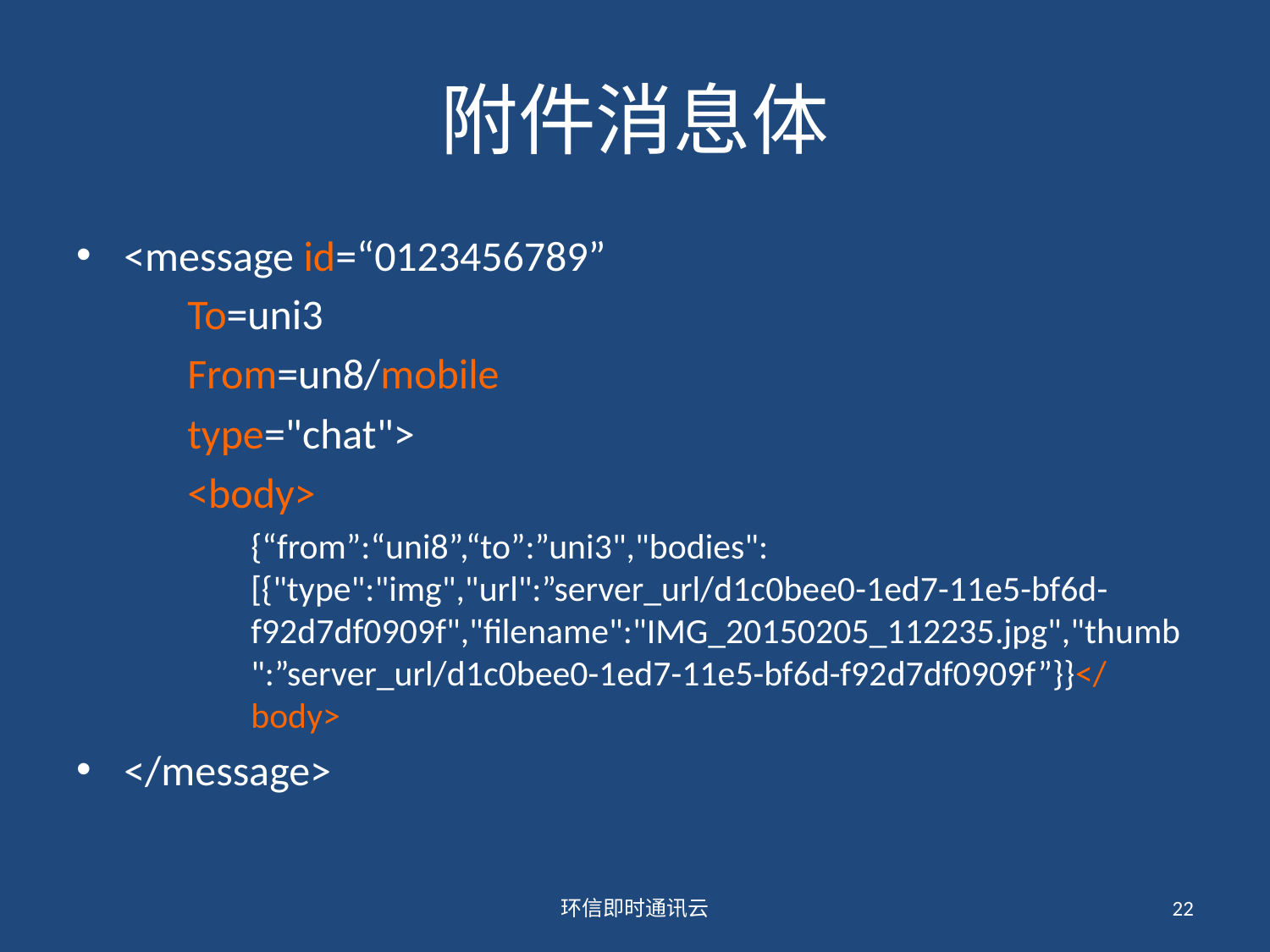

# 附件消息体
<message id=“0123456789”
To=uni3
From=un8/mobile
type="chat">
<body>
{“from”:“uni8”,“to”:”uni3","bodies":[{"type":"img","url":”server_url/d1c0bee0-1ed7-11e5-bf6d-f92d7df0909f","filename":"IMG_20150205_112235.jpg","thumb":”server_url/d1c0bee0-1ed7-11e5-bf6d-f92d7df0909f”}}</body>
</message>
环信即时通讯云
22